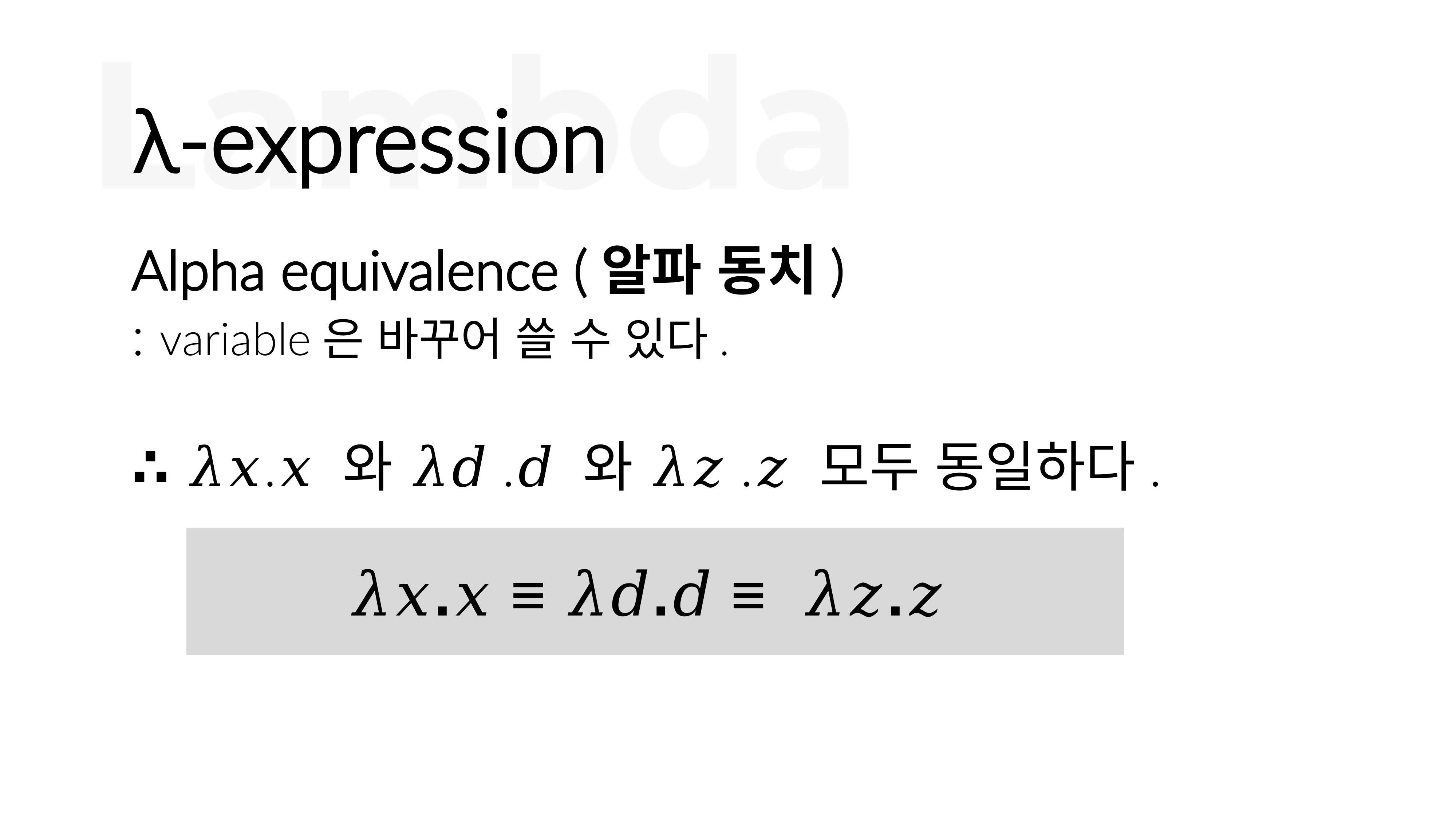

Lambda
λ-expression
Alpha equivalence (알파 동치)
: variable은 바꾸어 쓸 수 있다.

∴ 𝜆𝑥.𝑥 와 𝜆𝑑.𝑑 와 𝜆𝑧.𝑧 모두 동일하다.

𝜆𝑥.𝑥 ≡ 𝜆𝑑.𝑑 ≡  𝜆𝑧.𝑧